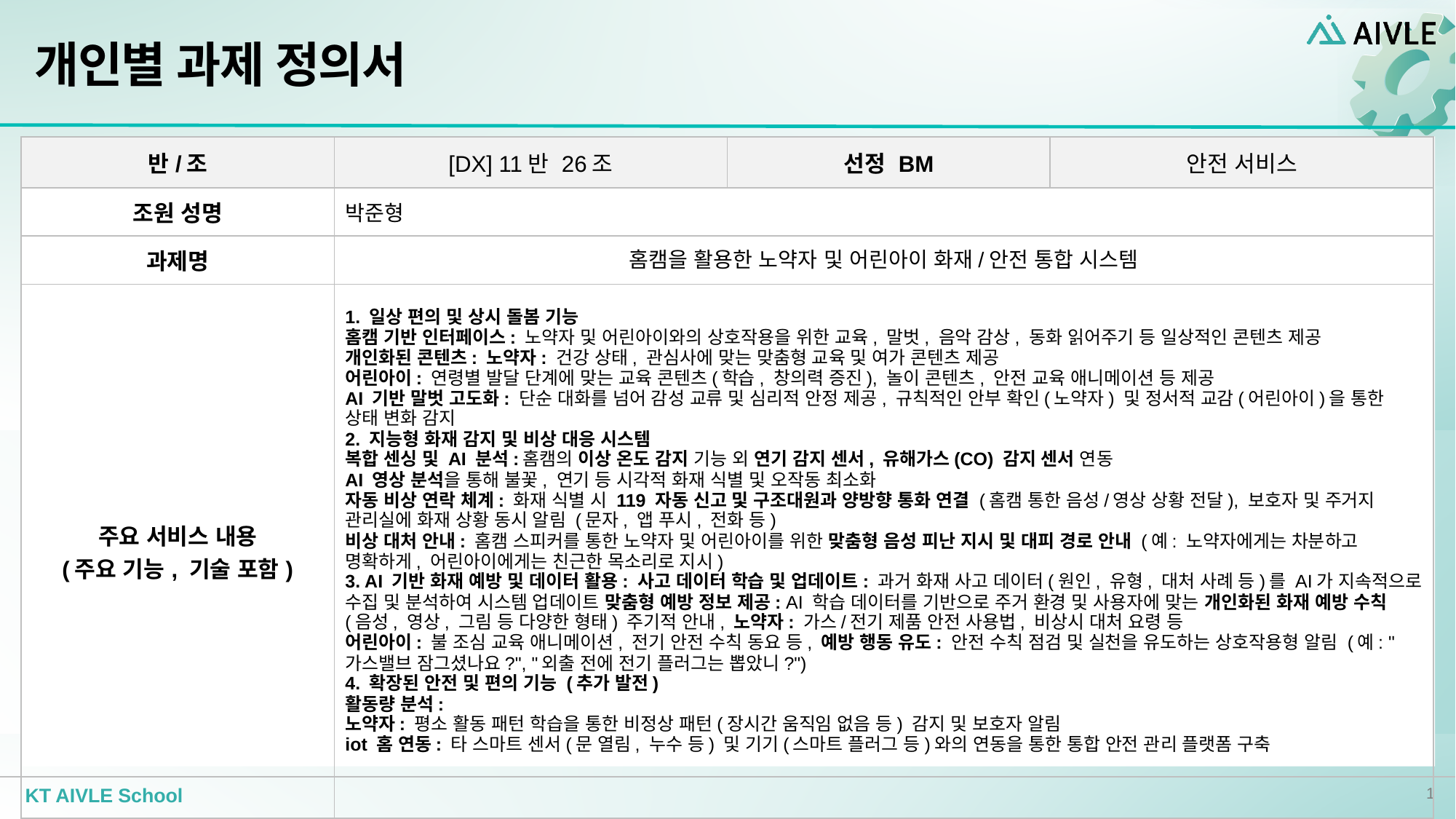

개인별 과제 정의서
| 반/조 | [DX] 11반 26조 | 선정 BM | 안전 서비스 |
| --- | --- | --- | --- |
| 조원 성명 | 박준형 |  |  |
| 과제명 | 홈캠을 활용한 노약자 및 어린아이 화재/안전 통합 시스템 |  |  |
| 주요 서비스 내용 (주요 기능, 기술 포함) | 1. 일상 편의 및 상시 돌봄 기능 홈캠 기반 인터페이스: 노약자 및 어린아이와의 상호작용을 위한 교육, 말벗, 음악 감상, 동화 읽어주기 등 일상적인 콘텐츠 제공 개인화된 콘텐츠: 노약자: 건강 상태, 관심사에 맞는 맞춤형 교육 및 여가 콘텐츠 제공 어린아이: 연령별 발달 단계에 맞는 교육 콘텐츠(학습, 창의력 증진), 놀이 콘텐츠, 안전 교육 애니메이션 등 제공 AI 기반 말벗 고도화: 단순 대화를 넘어 감성 교류 및 심리적 안정 제공, 규칙적인 안부 확인(노약자) 및 정서적 교감(어린아이)을 통한 상태 변화 감지 2. 지능형 화재 감지 및 비상 대응 시스템 복합 센싱 및 AI 분석:홈캠의 이상 온도 감지 기능 외 연기 감지 센서, 유해가스(CO) 감지 센서 연동 AI 영상 분석을 통해 불꽃, 연기 등 시각적 화재 식별 및 오작동 최소화 자동 비상 연락 체계: 화재 식별 시 119 자동 신고 및 구조대원과 양방향 통화 연결 (홈캠 통한 음성/영상 상황 전달), 보호자 및 주거지 관리실에 화재 상황 동시 알림 (문자, 앱 푸시, 전화 등) 비상 대처 안내: 홈캠 스피커를 통한 노약자 및 어린아이를 위한 맞춤형 음성 피난 지시 및 대피 경로 안내 (예: 노약자에게는 차분하고 명확하게, 어린아이에게는 친근한 목소리로 지시) 3. AI 기반 화재 예방 및 데이터 활용: 사고 데이터 학습 및 업데이트: 과거 화재 사고 데이터(원인, 유형, 대처 사례 등)를 AI가 지속적으로 수집 및 분석하여 시스템 업데이트 맞춤형 예방 정보 제공: AI 학습 데이터를 기반으로 주거 환경 및 사용자에 맞는 개인화된 화재 예방 수칙 (음성, 영상, 그림 등 다양한 형태) 주기적 안내, 노약자: 가스/전기 제품 안전 사용법, 비상시 대처 요령 등 어린아이: 불 조심 교육 애니메이션, 전기 안전 수칙 동요 등, 예방 행동 유도: 안전 수칙 점검 및 실천을 유도하는 상호작용형 알림 (예: "가스밸브 잠그셨나요?", "외출 전에 전기 플러그는 뽑았니?") 4. 확장된 안전 및 편의 기능 (추가 발전) 활동량 분석: 노약자: 평소 활동 패턴 학습을 통한 비정상 패턴(장시간 움직임 없음 등) 감지 및 보호자 알림 iot 홈 연동: 타 스마트 센서(문 열림, 누수 등) 및 기기(스마트 플러그 등)와의 연동을 통한 통합 안전 관리 플랫폼 구축 |  |  |